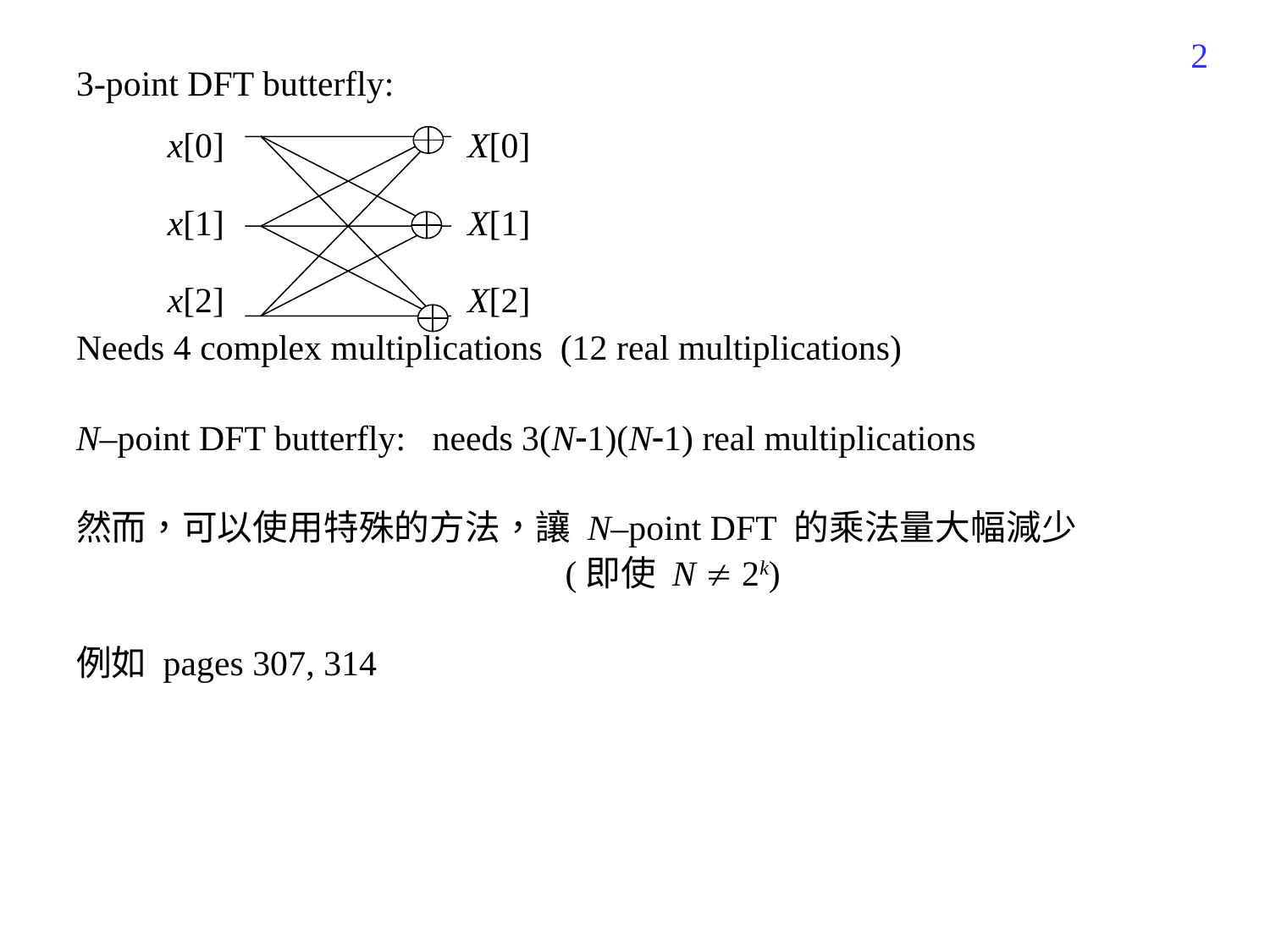

2
3-point DFT butterfly:

Needs 4 complex multiplications  (12 real multiplications)

N–point DFT butterfly:   needs 3(N−1)(N−1) real multiplications

然而，可以使用特殊的方法，讓 N–point DFT 的乘法量大幅減少
                                                       (即使 N ≠ 2k)

例如 pages 307, 314
x[0]
x[1]
x[2]
X[0]
X[1]
X[2]